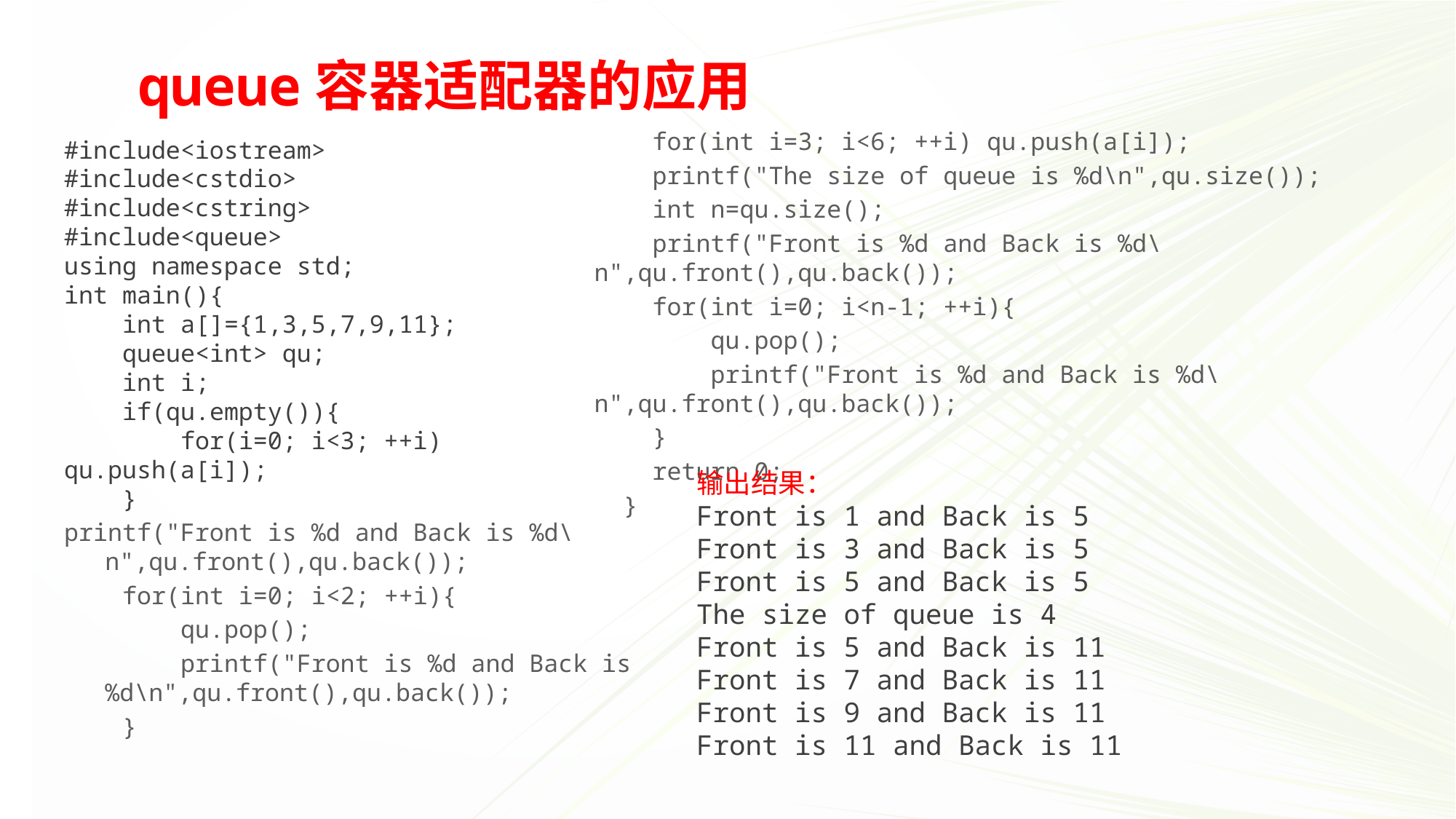

# queue容器适配器的应用
    for(int i=3; i<6; ++i) qu.push(a[i]);
    printf("The size of queue is %d\n",qu.size());
    int n=qu.size();
    printf("Front is %d and Back is %d\n",qu.front(),qu.back());
    for(int i=0; i<n-1; ++i){
        qu.pop();
        printf("Front is %d and Back is %d\n",qu.front(),qu.back());
    }
    return 0;
  }
#include<iostream>
#include<cstdio>
#include<cstring>
#include<queue>
using namespace std;
int main(){
    int a[]={1,3,5,7,9,11};
    queue<int> qu;
    int i;
    if(qu.empty()){
        for(i=0; i<3; ++i) qu.push(a[i]);
    }
printf("Front is %d and Back is %d\n",qu.front(),qu.back());
    for(int i=0; i<2; ++i){
        qu.pop();
        printf("Front is %d and Back is %d\n",qu.front(),qu.back());
    }

输出结果：
Front is 1 and Back is 5
Front is 3 and Back is 5
Front is 5 and Back is 5
The size of queue is 4
Front is 5 and Back is 11
Front is 7 and Back is 11
Front is 9 and Back is 11
Front is 11 and Back is 11